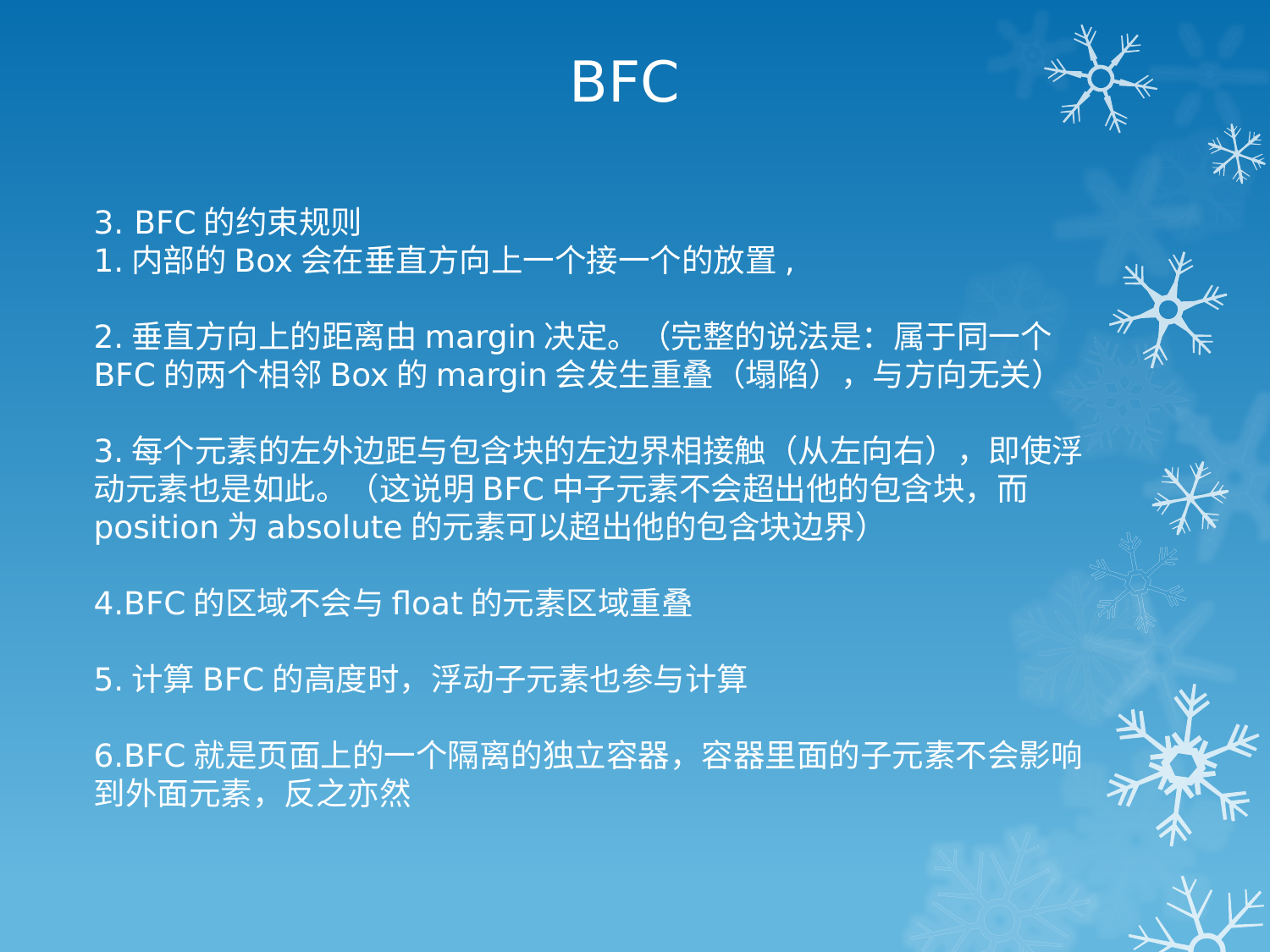

BFC
3. BFC的约束规则
1.内部的Box会在垂直方向上一个接一个的放置,

2.垂直方向上的距离由margin决定。（完整的说法是：属于同一个BFC的两个相邻Box的margin会发生重叠（塌陷），与方向无关）

3.每个元素的左外边距与包含块的左边界相接触（从左向右），即使浮动元素也是如此。（这说明BFC中子元素不会超出他的包含块，而position为absolute的元素可以超出他的包含块边界）

4.BFC的区域不会与float的元素区域重叠

5.计算BFC的高度时，浮动子元素也参与计算

6.BFC就是页面上的一个隔离的独立容器，容器里面的子元素不会影响到外面元素，反之亦然